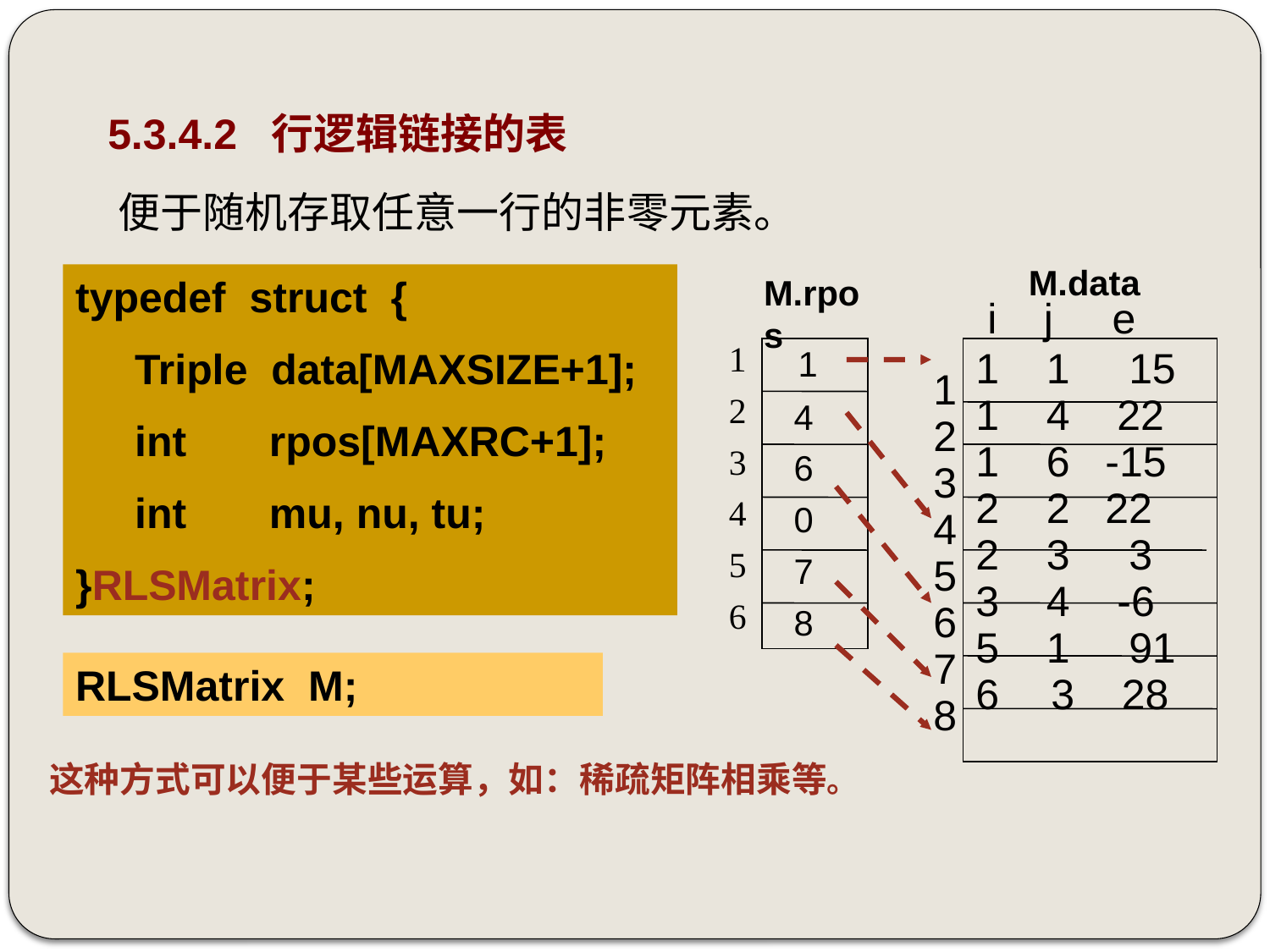

5.3.4.2  行逻辑链接的表
便于随机存取任意一行的非零元素。
M.data
M.rpos
 i    j     e
1    1     15
1    4    22
1    6   -15
2    2   22
2    3     3
3    4    -6
5    1     91
 3    28

1
2
3
4
5
6
7
8
  1
  2
  3
  4
  5
  6
  1
  4
  6
  0
  7
  8

typedef  struct  {
     Triple  data[MAXSIZE+1];
     int       rpos[MAXRC+1];
     int       mu, nu, tu;
}RLSMatrix;
RLSMatrix  M;
这种方式可以便于某些运算，如：稀疏矩阵相乘等。